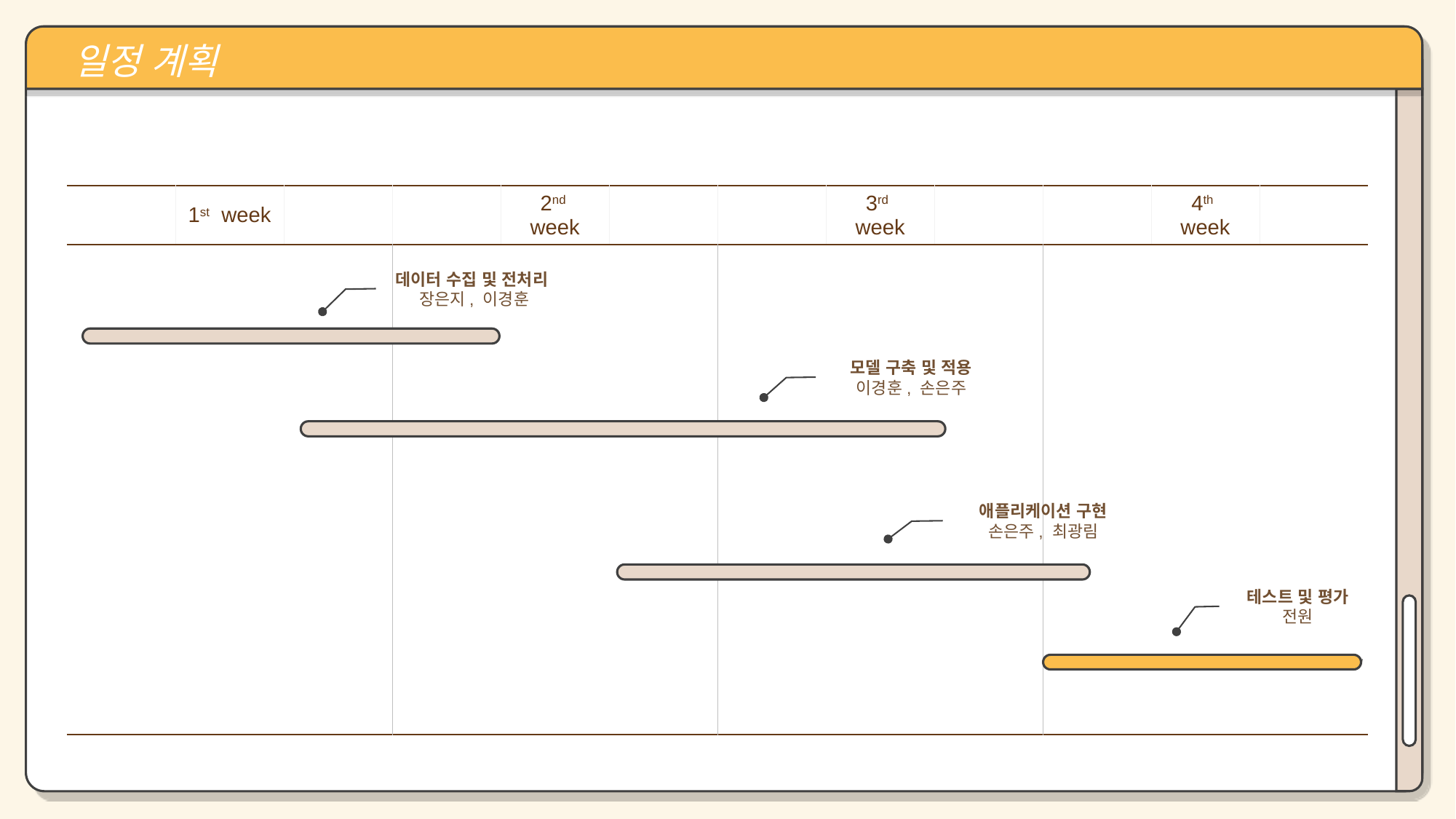

일정 계획

|  | 1st week |  |  | 2nd week |  |  | 3rd week |  |  | 4th week |  |
| --- | --- | --- | --- | --- | --- | --- | --- | --- | --- | --- | --- |
|  |  |  |  |  |  |  |  |  |  |  |  |
데이터 수집 및 전처리
장은지, 이경훈

모델 구축 및 적용
이경훈, 손은주

애플리케이션 구현
손은주, 최광림

테스트 및 평가
전원